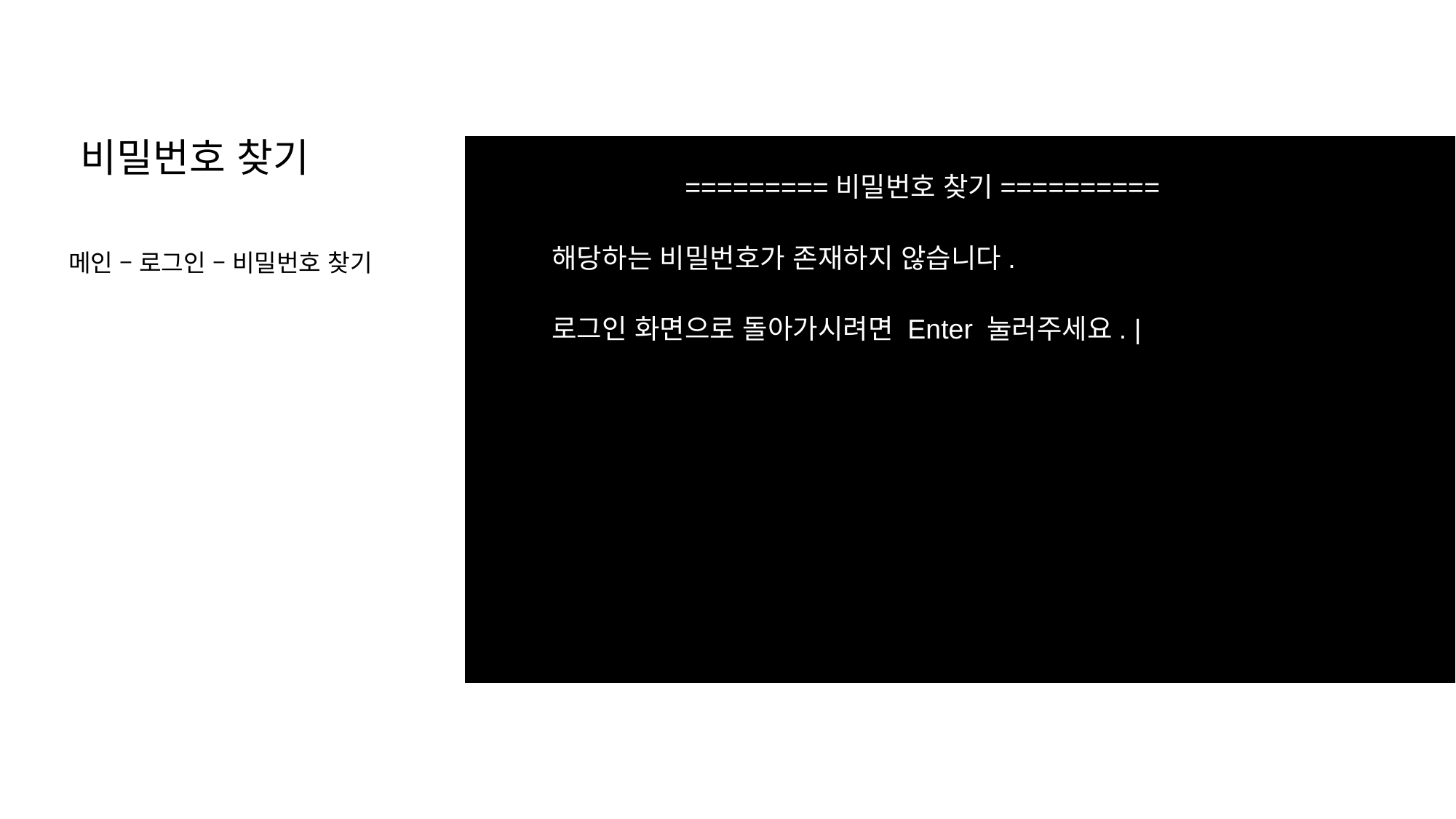

비밀번호 찾기

=========비밀번호 찾기==========
해당하는 비밀번호가 존재하지 않습니다.
메인 – 로그인 – 비밀번호 찾기
로그인 화면으로 돌아가시려면 Enter 눌러주세요. |